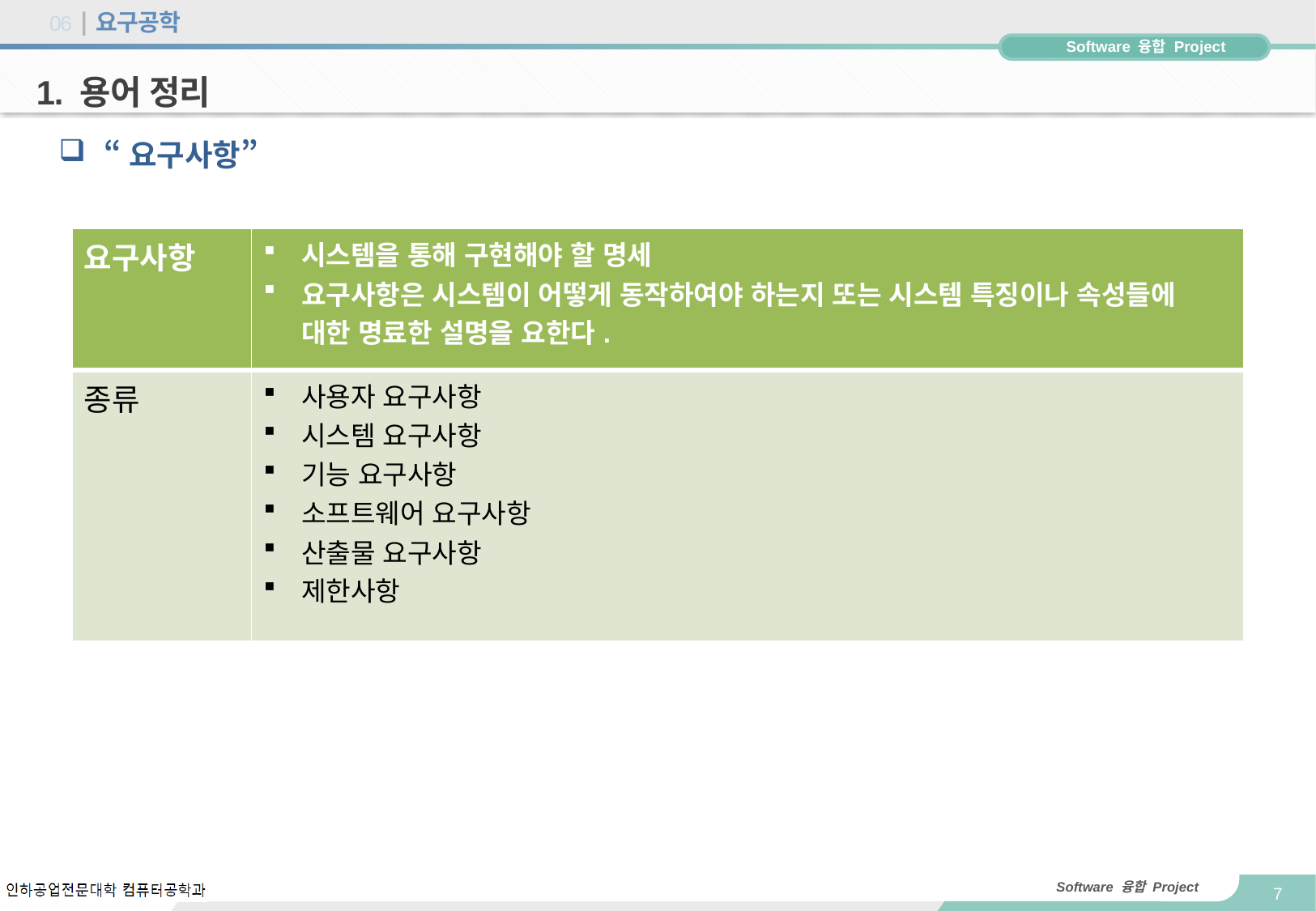

# 요구공학
06
1. 용어 정리
“요구사항”
| 요구사항 | 시스템을 통해 구현해야 할 명세 요구사항은 시스템이 어떻게 동작하여야 하는지 또는 시스템 특징이나 속성들에 대한 명료한 설명을 요한다. |
| --- | --- |
| 종류 | 사용자 요구사항 시스템 요구사항 기능 요구사항 소프트웨어 요구사항 산출물 요구사항 제한사항 |